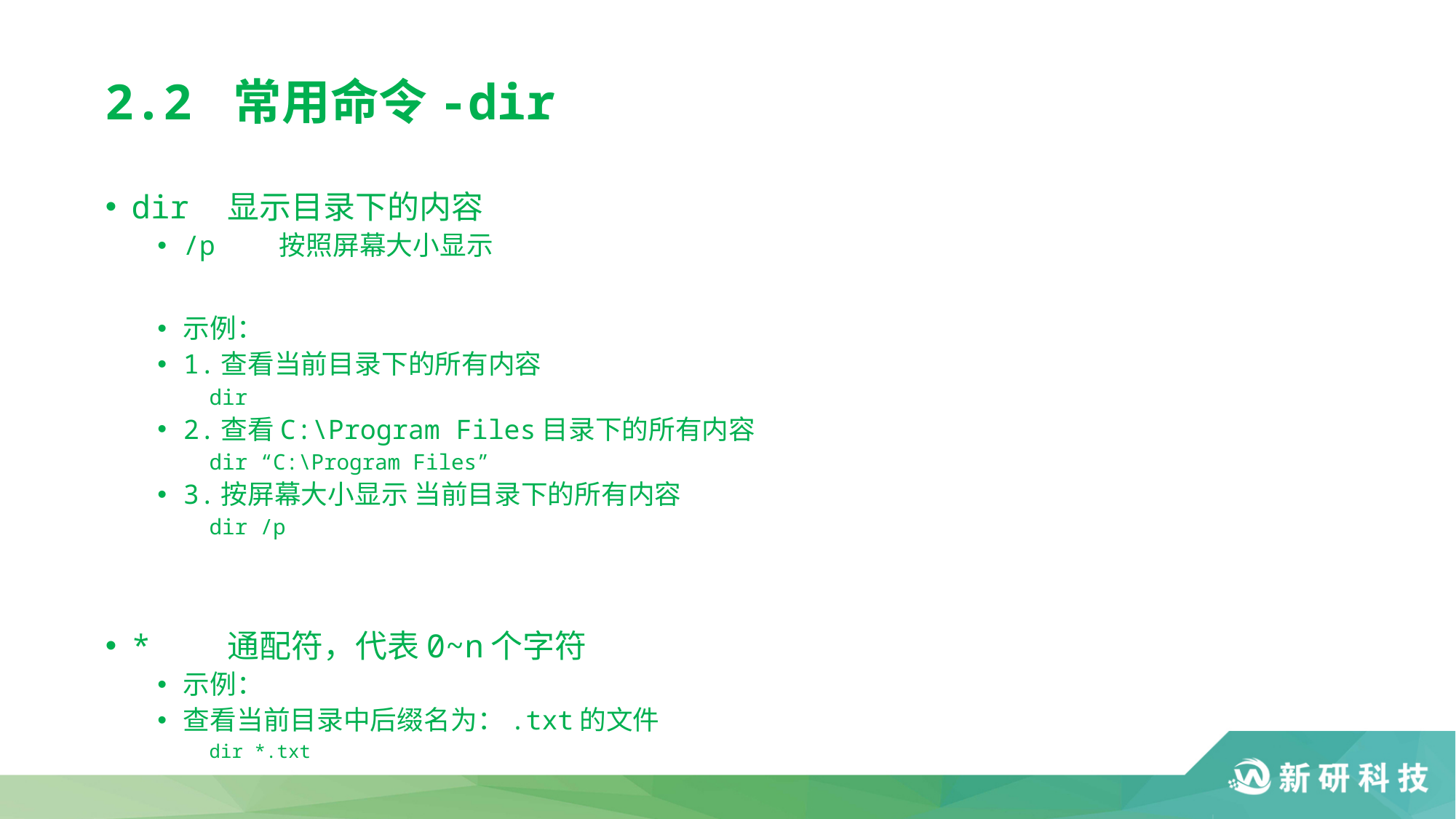

# 2.2 常用命令-dir
dir 	显示目录下的内容
/p	按照屏幕大小显示

示例：
1.查看当前目录下的所有内容
dir
2.查看C:\Program Files目录下的所有内容
dir “C:\Program Files”
3.按屏幕大小显示 当前目录下的所有内容
dir /p

*	通配符，代表0~n个字符
示例：
查看当前目录中后缀名为：.txt的文件
dir *.txt